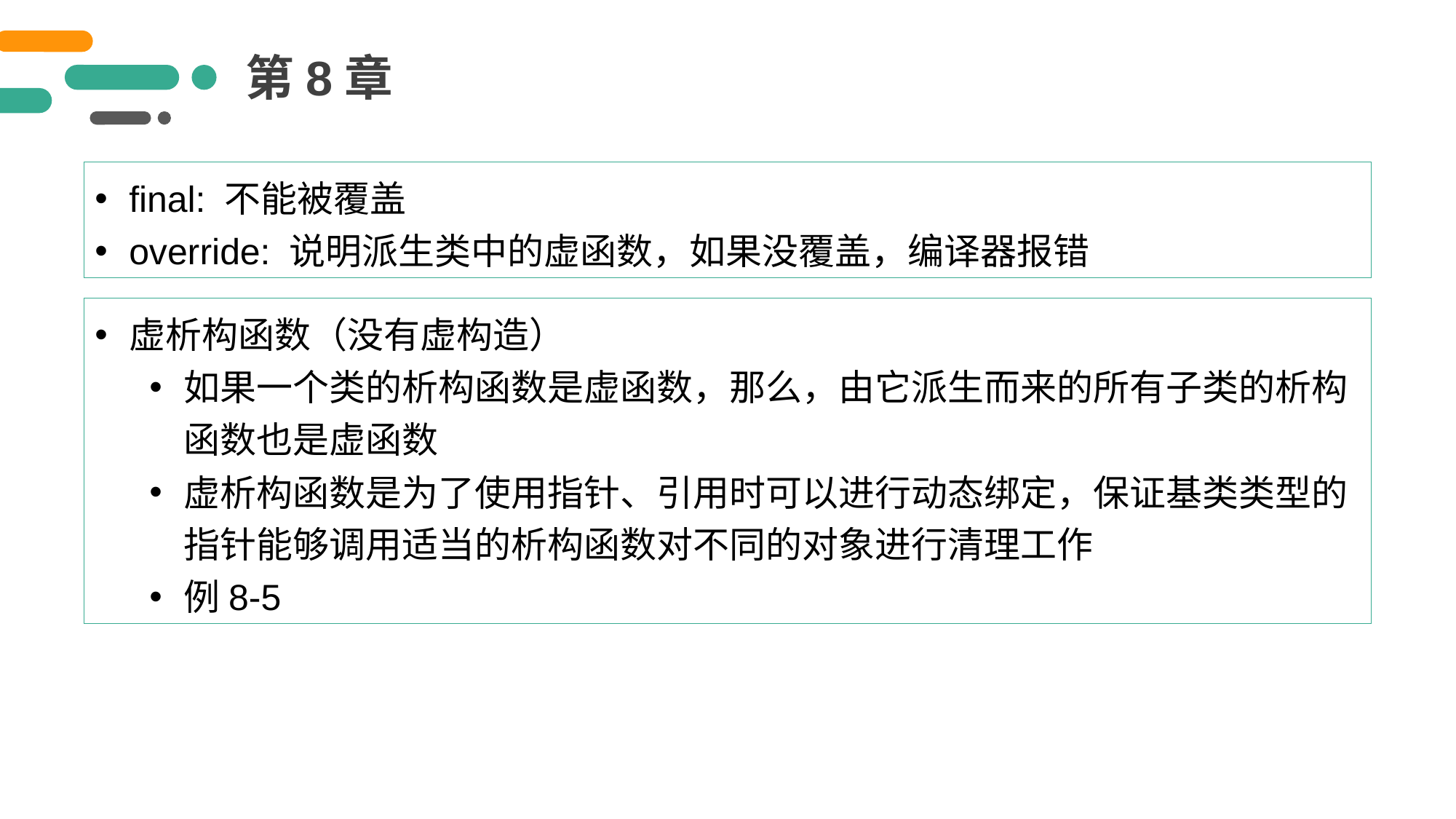

第8章
final: 不能被覆盖
override: 说明派生类中的虚函数，如果没覆盖，编译器报错
虚析构函数（没有虚构造）
如果一个类的析构函数是虚函数，那么，由它派生而来的所有子类的析构函数也是虚函数
虚析构函数是为了使用指针、引用时可以进行动态绑定，保证基类类型的指针能够调用适当的析构函数对不同的对象进行清理工作
例8-5